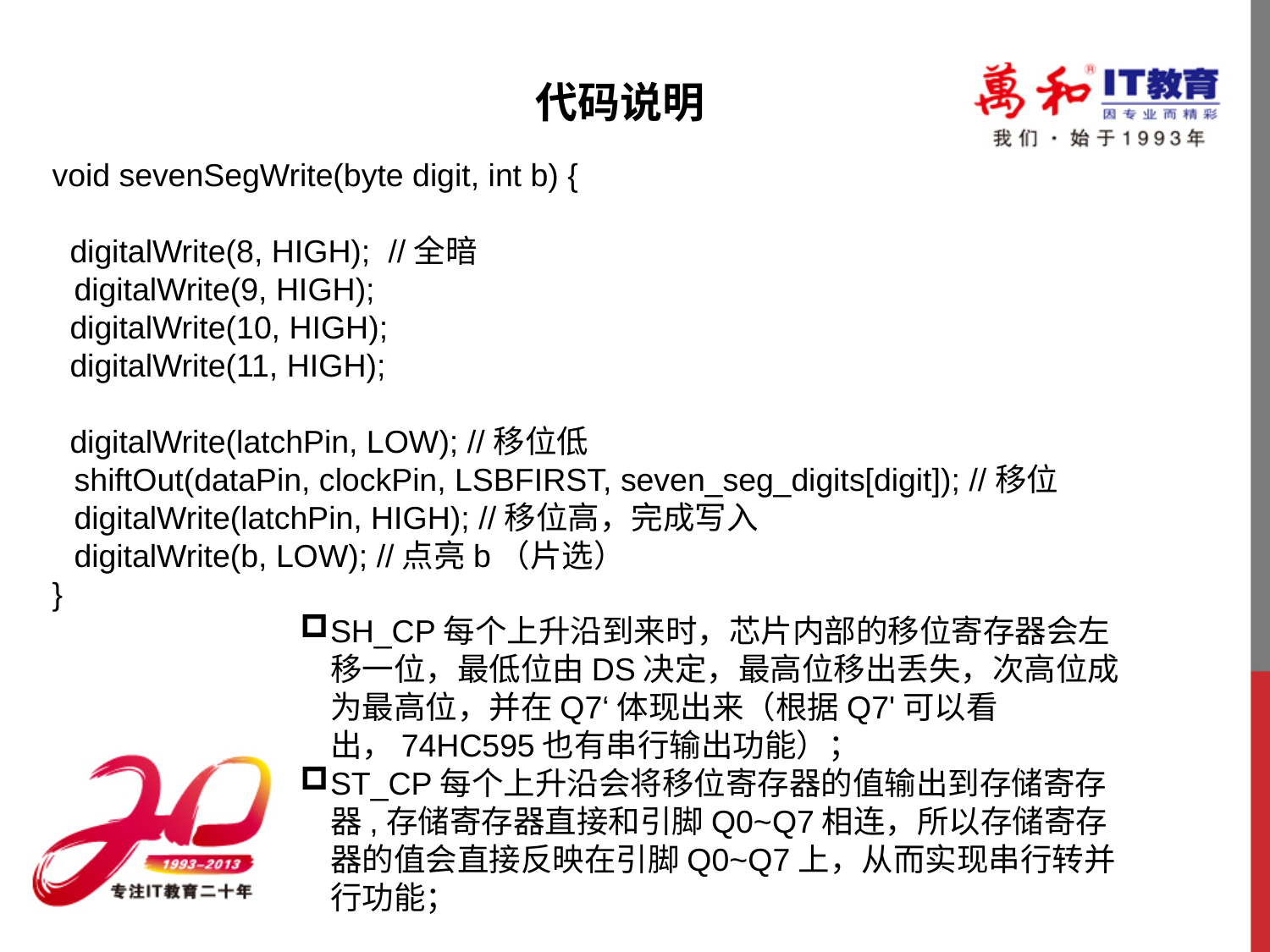

代码说明
void sevenSegWrite(byte digit, int b) {
  digitalWrite(8, HIGH);  //全暗
  digitalWrite(9, HIGH);
  digitalWrite(10, HIGH);
  digitalWrite(11, HIGH);
  digitalWrite(latchPin, LOW); //移位低
  shiftOut(dataPin, clockPin, LSBFIRST, seven_seg_digits[digit]); //移位
  digitalWrite(latchPin, HIGH); //移位高，完成写入
  digitalWrite(b, LOW); //点亮b（片选）
}
SH_CP每个上升沿到来时，芯片内部的移位寄存器会左移一位，最低位由DS决定，最高位移出丢失，次高位成为最高位，并在Q7‘体现出来（根据Q7'可以看出，74HC595也有串行输出功能）；
ST_CP每个上升沿会将移位寄存器的值输出到存储寄存器,存储寄存器直接和引脚Q0~Q7相连，所以存储寄存器的值会直接反映在引脚Q0~Q7上，从而实现串行转并行功能；